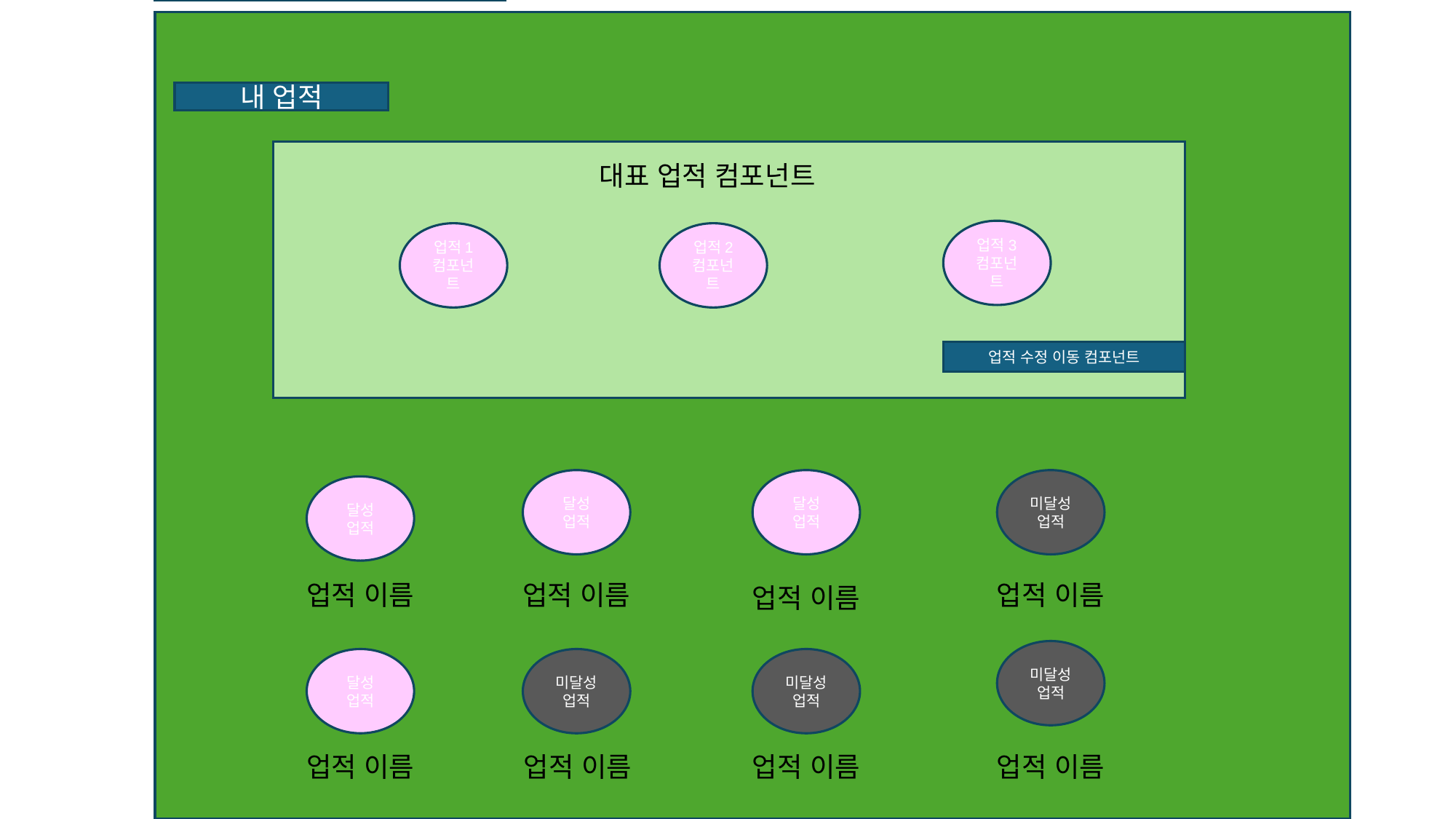

전체 업적 페이지

내 업적

업적3
컴포넌트
업적1
컴포넌트
업적2
컴포넌트
업적 수정 이동 컴포넌트
달성
업적
달성
업적
미달성
업적
달성
업적
업적 이름
업적 이름
업적 이름
업적 이름
미달성
업적
미달성
업적
미달성
업적
달성
업적
업적 이름
업적 이름
업적 이름
업적 이름
대표 업적 컴포넌트